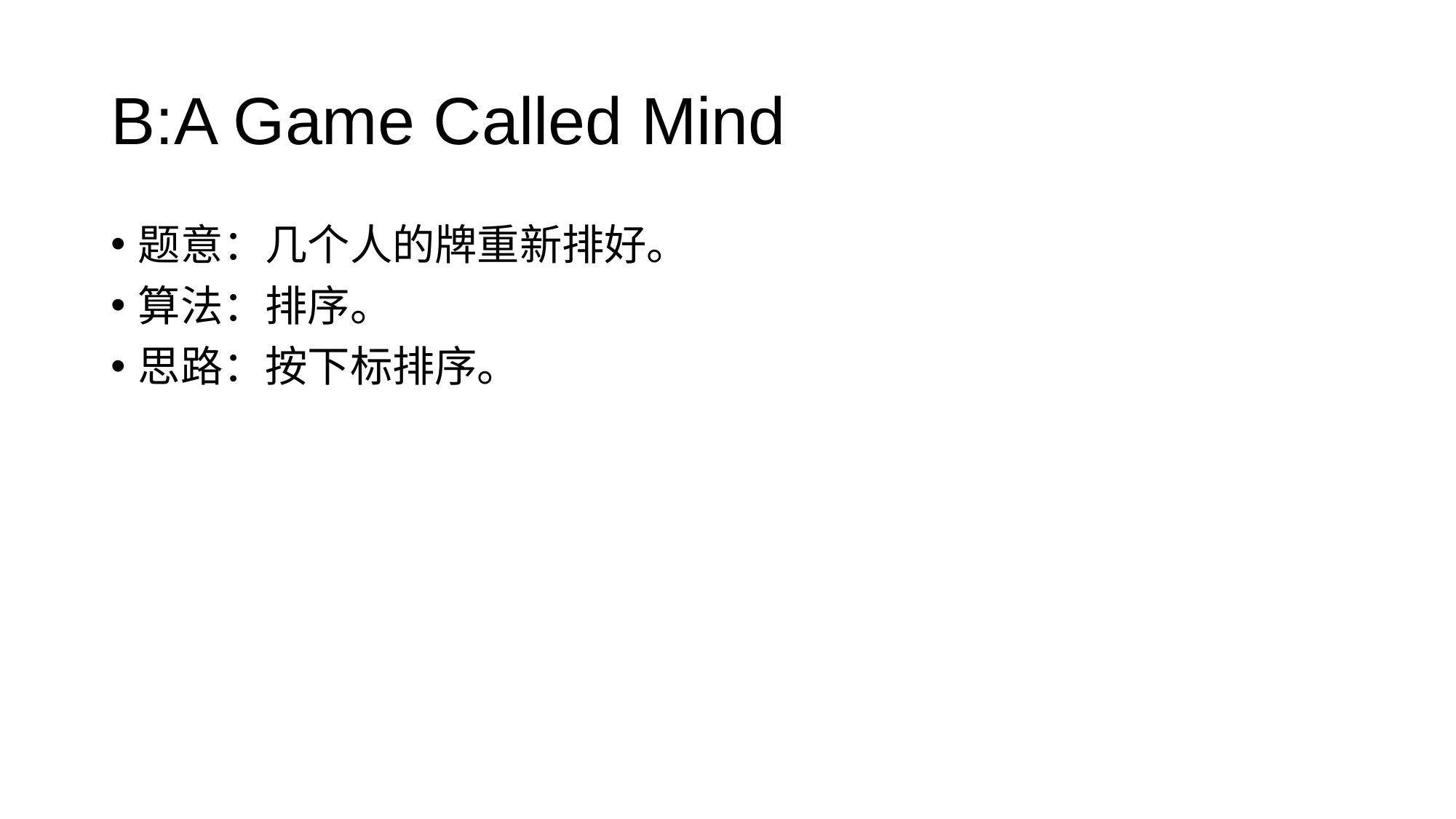

# B:A Game Called Mind
题意：几个人的牌重新排好。
算法：排序。
思路：按下标排序。